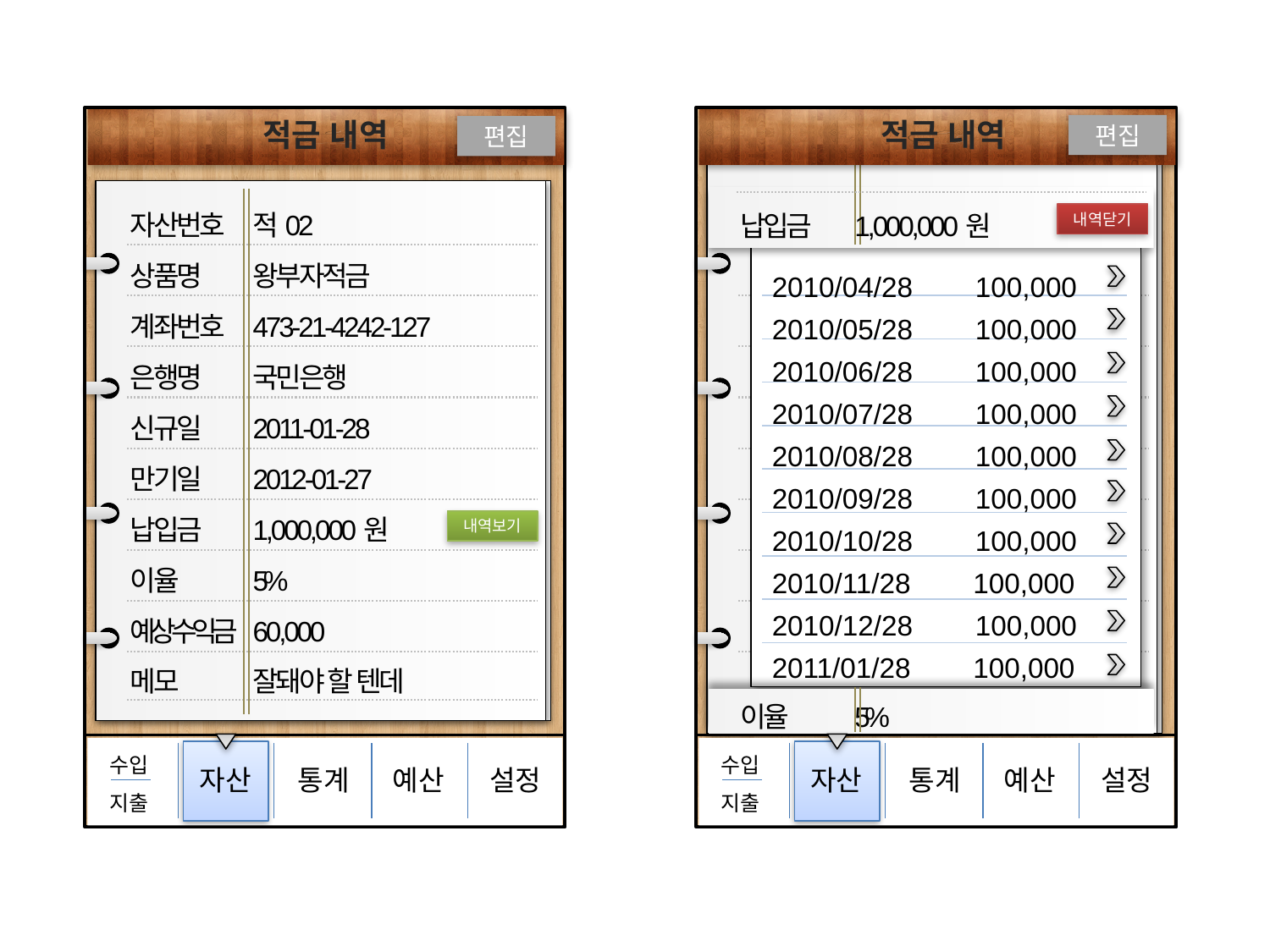

적금 내역

자산번호
상품명
계좌번호
은행명
신규일
만기일
납입금
이율
예상수익금
메모
수입
지출

자산
통계
예산
설정
편집
적02
왕부자적금
473-21-4242-127
국민은행
2011-01-28
2012-01-27
1,000,000원
5%
60,000
잘돼야 할 텐데
내역보기

적금 등록
적금 내역
편집

납입금

이율
1,000,000원

5%

내역닫기

2010/04/28        100,000
2010/05/28        100,000
2010/06/28        100,000
2010/07/28        100,000
2010/08/28        100,000
2010/09/28        100,000
2010/10/28        100,000
2010/11/28        100,000
2010/12/28        100,000
2011/01/28        100,000

수입
지출

자산
통계
예산
설정